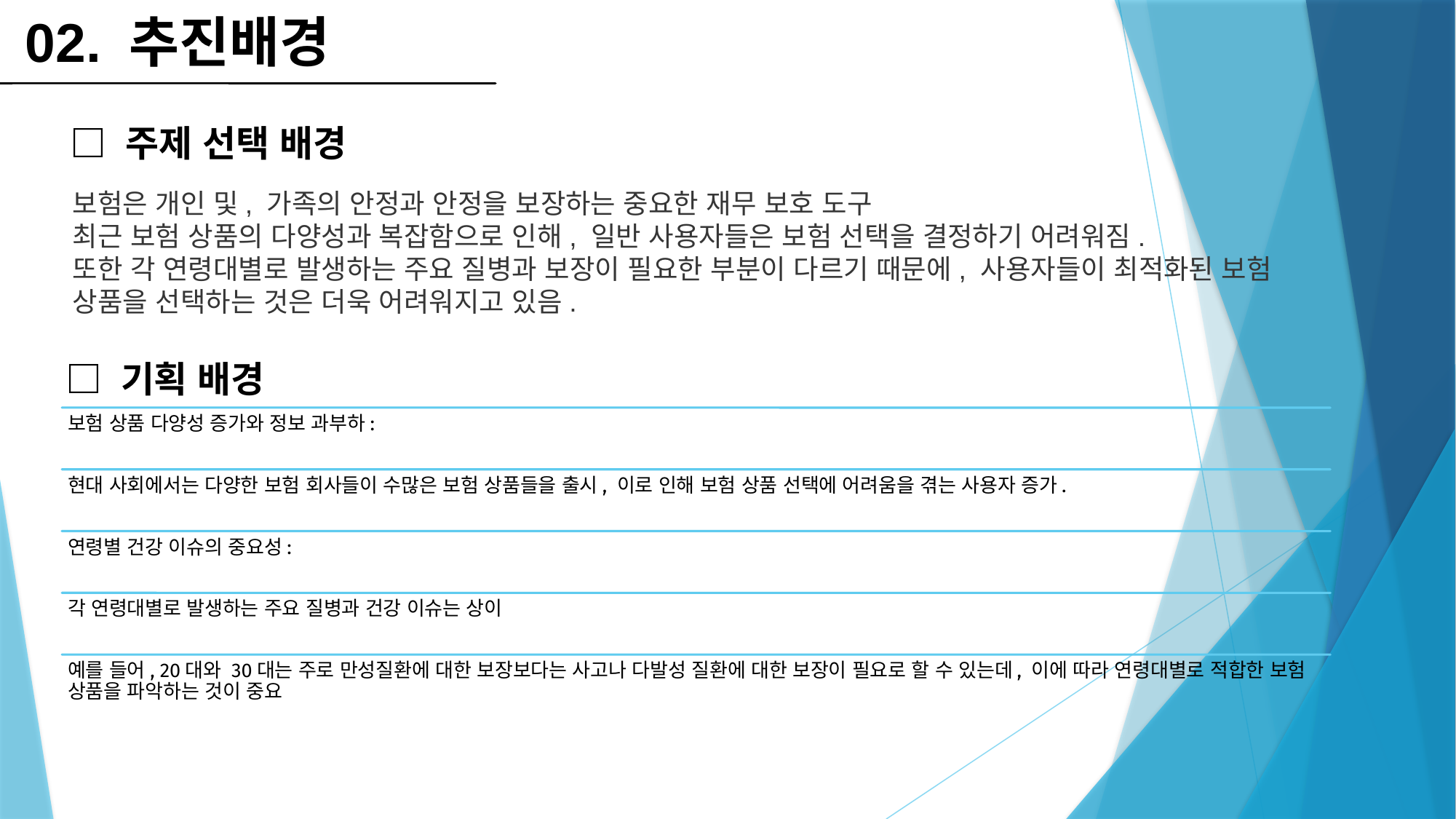

02. 추진배경

□ 주제 선택 배경

보험은 개인 및, 가족의 안정과 안정을 보장하는 중요한 재무 보호 도구
최근 보험 상품의 다양성과 복잡함으로 인해, 일반 사용자들은 보험 선택을 결정하기 어려워짐.
또한 각 연령대별로 발생하는 주요 질병과 보장이 필요한 부분이 다르기 때문에, 사용자들이 최적화된 보험 상품을 선택하는 것은 더욱 어려워지고 있음.
□ 기획 배경
보험 상품 다양성 증가와 정보 과부하:
현대 사회에서는 다양한 보험 회사들이 수많은 보험 상품들을 출시, 이로 인해 보험 상품 선택에 어려움을 겪는 사용자 증가.
연령별 건강 이슈의 중요성:
각 연령대별로 발생하는 주요 질병과 건강 이슈는 상이
예를 들어, 20대와 30대는 주로 만성질환에 대한 보장보다는 사고나 다발성 질환에 대한 보장이 필요로 할 수 있는데, 이에 따라 연령대별로 적합한 보험 상품을 파악하는 것이 중요